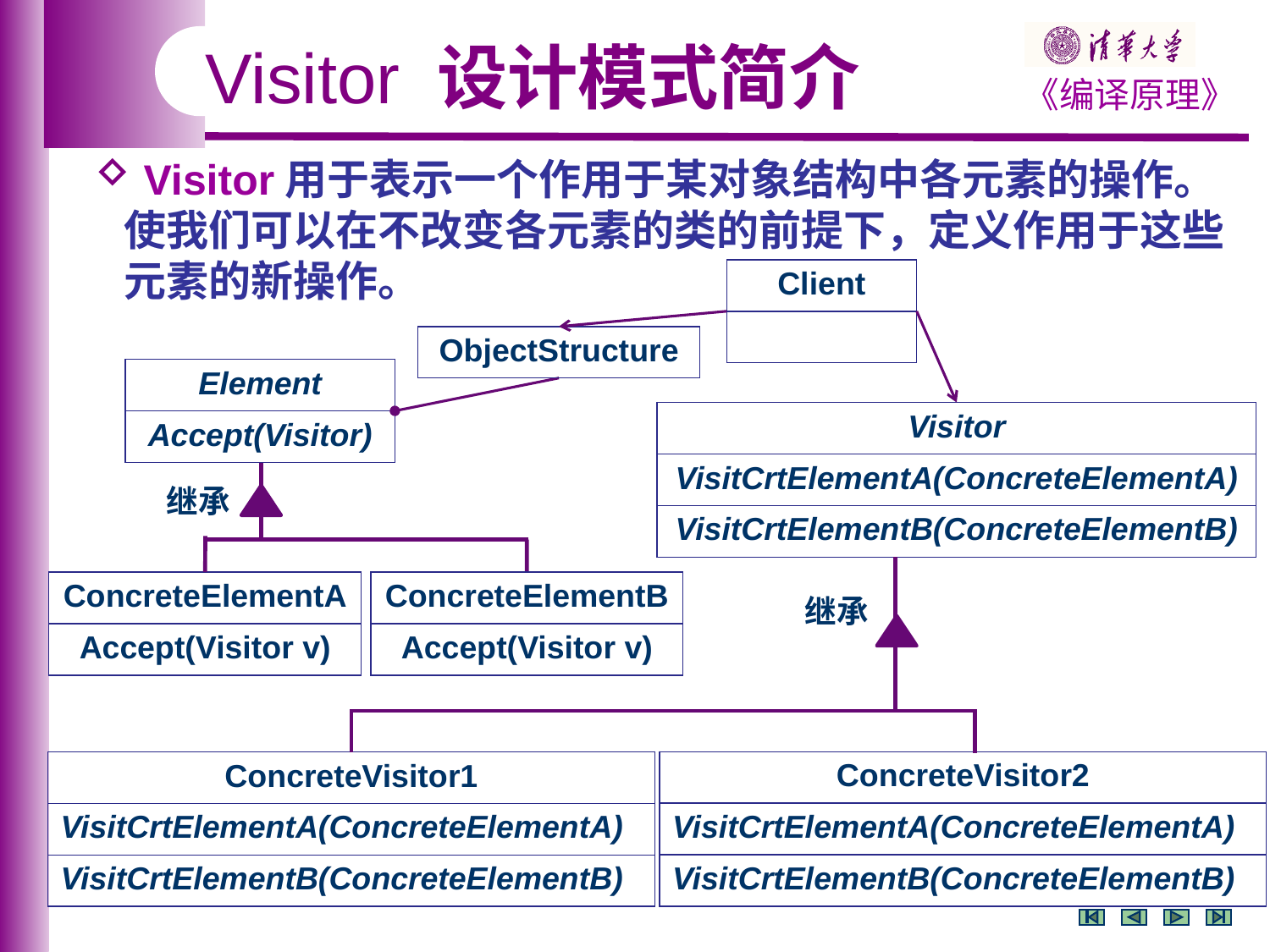

Visitor 设计模式简介
 Visitor用于表示一个作用于某对象结构中各元素的操作。使我们可以在不改变各元素的类的前提下，定义作用于这些元素的新操作。
| Client |
| --- |
|  |
| ObjectStructure |
| --- |
| Element |
| --- |
| Accept(Visitor) |
| Visitor |
| --- |
| VisitCrtElementA(ConcreteElementA) |
| VisitCrtElementB(ConcreteElementB) |
继承

| ConcreteElementA |
| --- |
| Accept(Visitor v) |
| ConcreteElementB |
| --- |
| Accept(Visitor v) |
继承

| ConcreteVisitor2 |
| --- |
| VisitCrtElementA(ConcreteElementA) |
| VisitCrtElementB(ConcreteElementB) |
| ConcreteVisitor1 |
| --- |
| VisitCrtElementA(ConcreteElementA) |
| VisitCrtElementB(ConcreteElementB) |